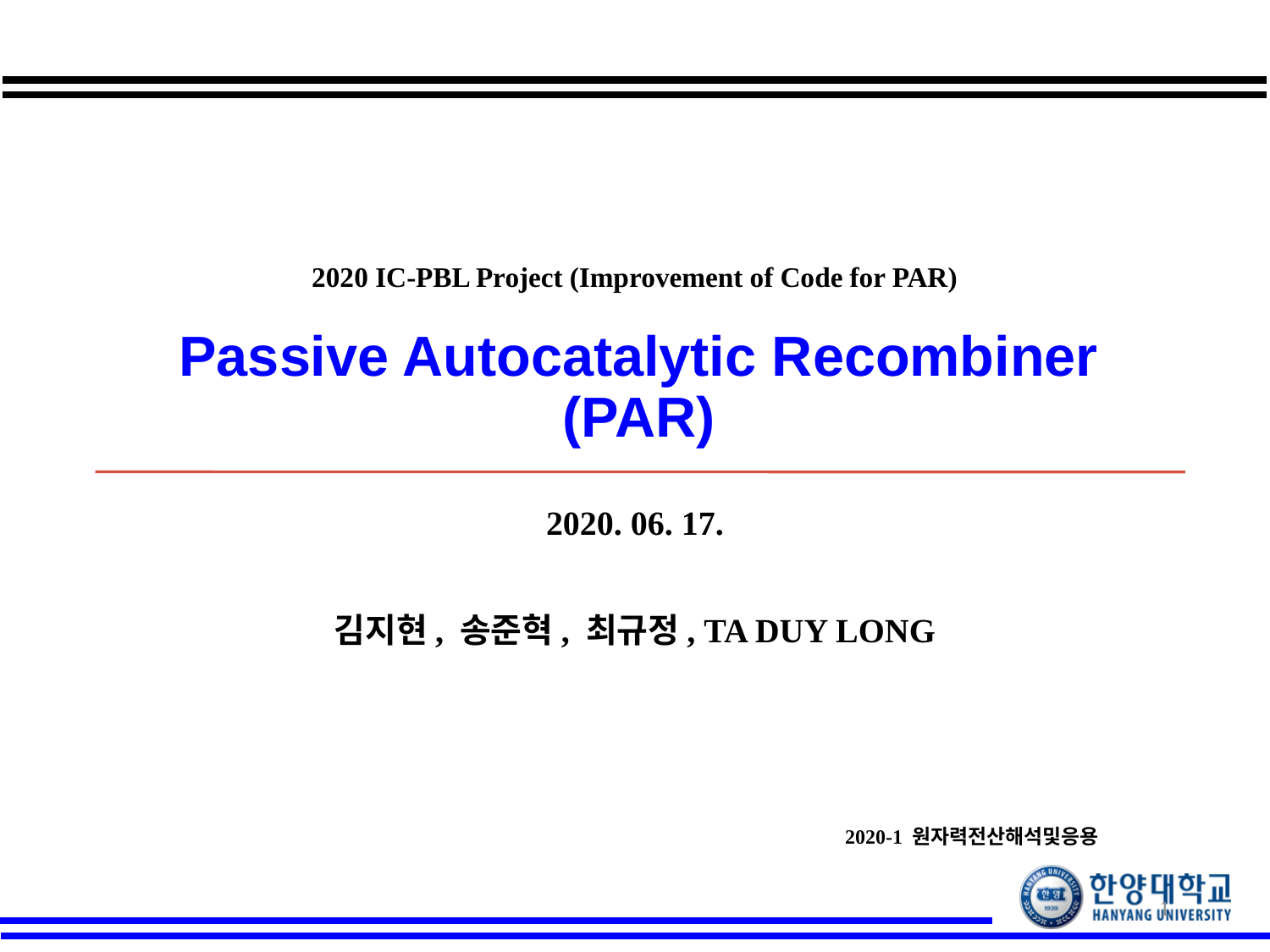

# Passive Autocatalytic Recombiner (PAR)
2020 IC-PBL Project (Improvement of Code for PAR)
2020. 06. 17.

김지현, 송준혁, 최규정, TA DUY LONG

2020-1 원자력전산해석및응용
1